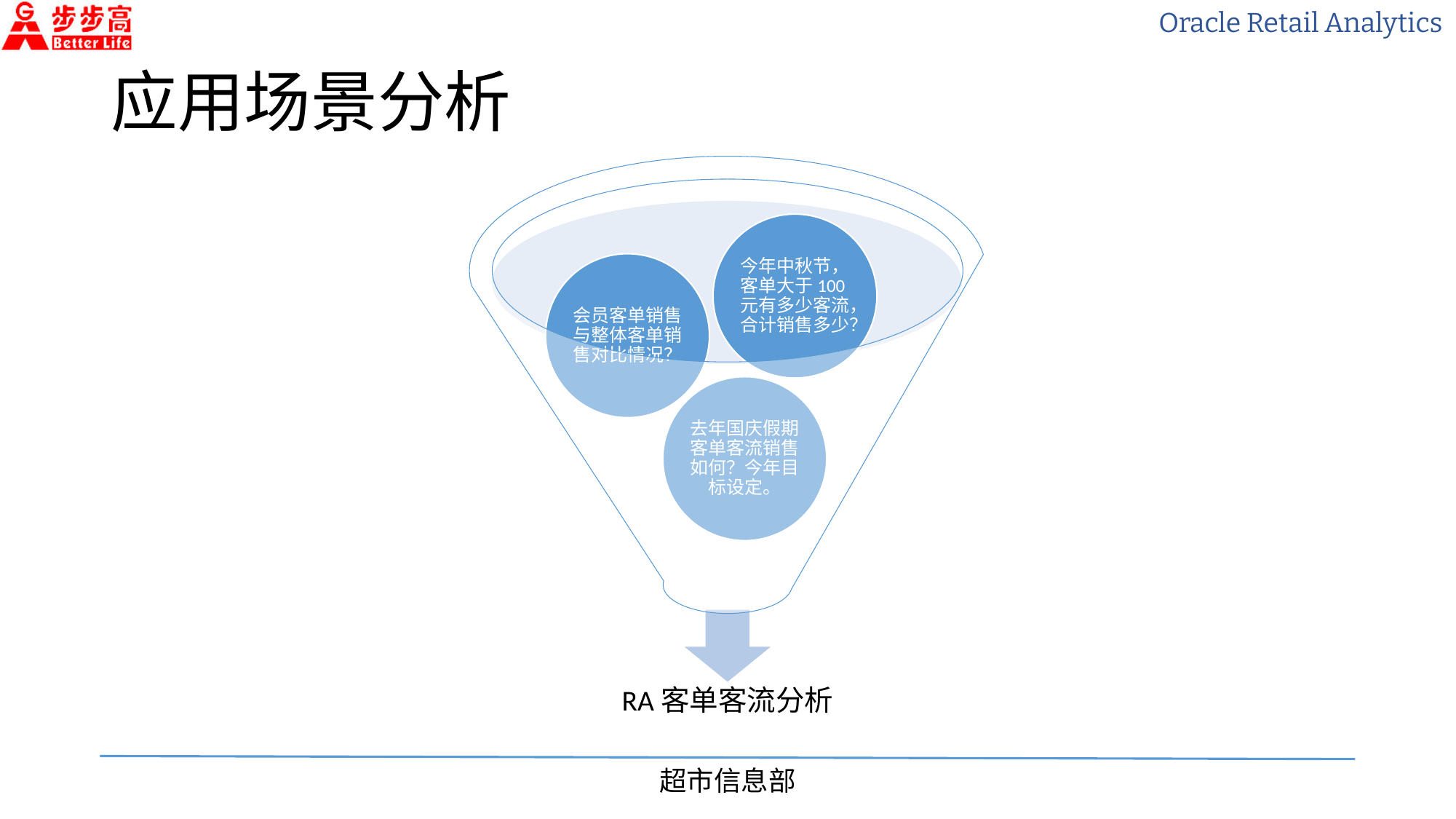

# 应用场景分析
RA客单客流分析
去年国庆假期客单客流销售如何？今年目标设定。
会员客单销售与整体客单销售对比情况？
今年中秋节，客单大于100元有多少客流，合计销售多少？